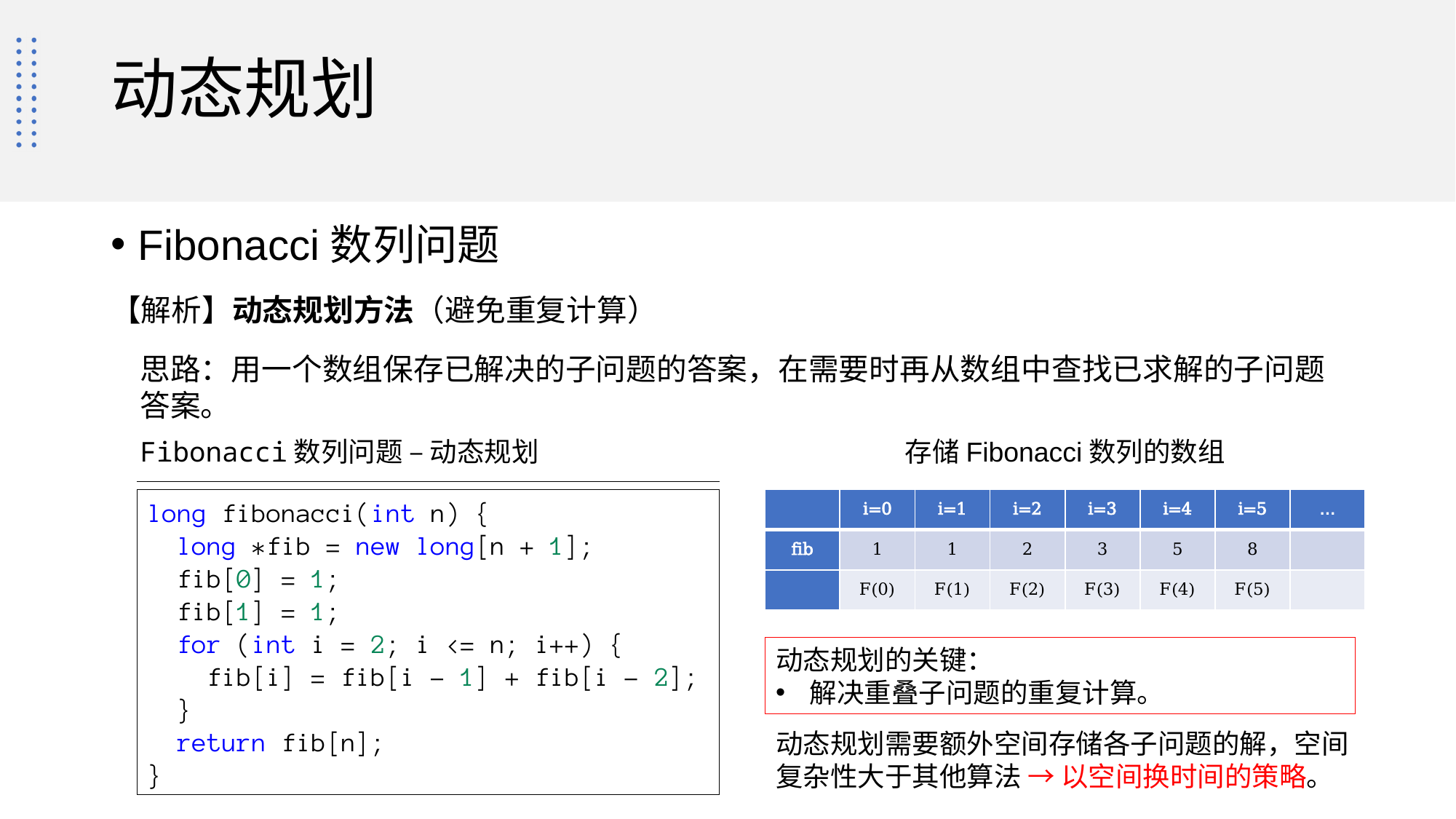

# 动态规划
Fibonacci数列问题
【解析】动态规划方法（避免重复计算）
思路：用一个数组保存已解决的子问题的答案，在需要时再从数组中查找已求解的子问题答案。
Fibonacci数列问题 – 动态规划
long fibonacci(int n) {
  long *fib = new long[n + 1];
  fib[0] = 1;
  fib[1] = 1;
  for (int i = 2; i <= n; i++) {
    fib[i] = fib[i - 1] + fib[i - 2];
  }
  return fib[n];
}
存储Fibonacci数列的数组
|  | i=0 | i=1 | i=2 | i=3 | i=4 | i=5 | … |
| --- | --- | --- | --- | --- | --- | --- | --- |
| fib | 1 | 1 | 2 | 3 | 5 | 8 |  |
|  | F(0) | F(1) | F(2) | F(3) | F(4) | F(5) |  |
动态规划的关键：
解决重叠子问题的重复计算。
动态规划需要额外空间存储各子问题的解，空间复杂性大于其他算法 → 以空间换时间的策略。